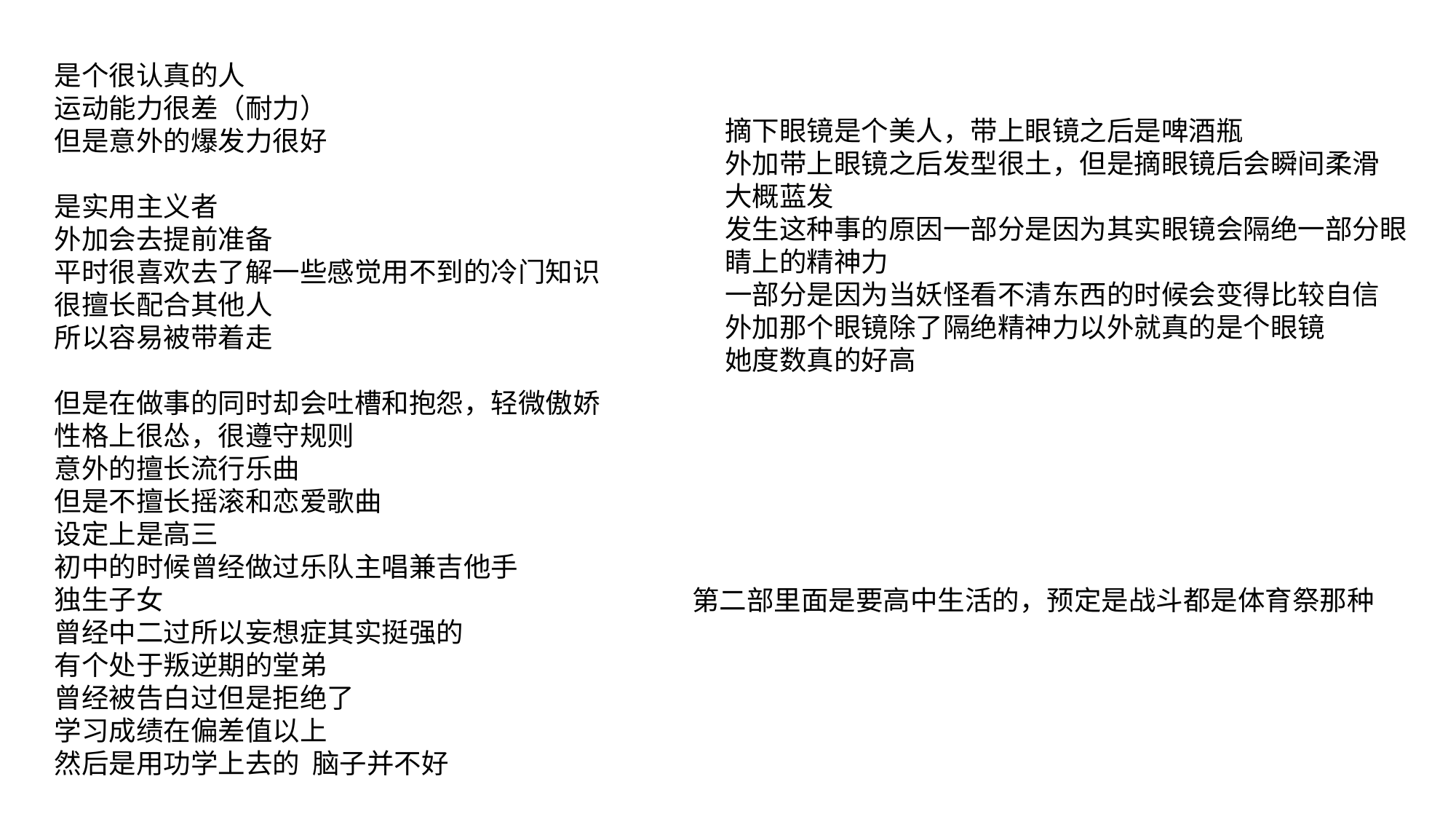

是个很认真的人
运动能力很差（耐力）
但是意外的爆发力很好
是实用主义者
外加会去提前准备
平时很喜欢去了解一些感觉用不到的冷门知识
很擅长配合其他人
所以容易被带着走
但是在做事的同时却会吐槽和抱怨，轻微傲娇
性格上很怂，很遵守规则
意外的擅长流行乐曲
但是不擅长摇滚和恋爱歌曲
设定上是高三
初中的时候曾经做过乐队主唱兼吉他手
独生子女
曾经中二过所以妄想症其实挺强的
有个处于叛逆期的堂弟
曾经被告白过但是拒绝了
学习成绩在偏差值以上
然后是用功学上去的  脑子并不好

摘下眼镜是个美人，带上眼镜之后是啤酒瓶
外加带上眼镜之后发型很土，但是摘眼镜后会瞬间柔滑
大概蓝发
发生这种事的原因一部分是因为其实眼镜会隔绝一部分眼睛上的精神力
一部分是因为当妖怪看不清东西的时候会变得比较自信
外加那个眼镜除了隔绝精神力以外就真的是个眼镜
她度数真的好高

第二部里面是要高中生活的，预定是战斗都是体育祭那种